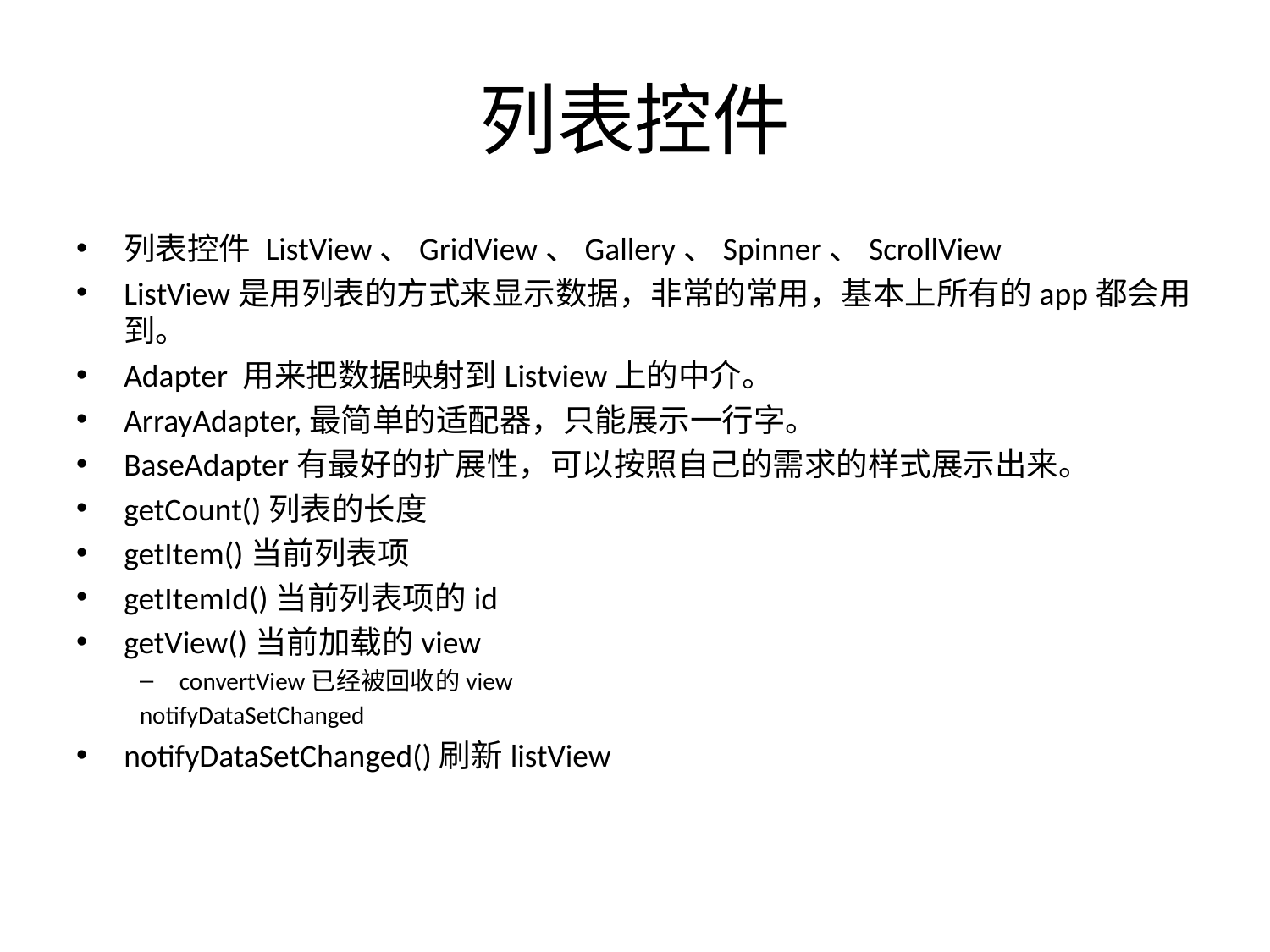

# 列表控件
列表控件 ListView、GridView、Gallery、Spinner、ScrollView
ListView是用列表的方式来显示数据，非常的常用，基本上所有的app都会用到。
Adapter 用来把数据映射到Listview上的中介。
ArrayAdapter,最简单的适配器，只能展示一行字。
BaseAdapter有最好的扩展性，可以按照自己的需求的样式展示出来。
getCount()列表的长度
getItem()当前列表项
getItemId()当前列表项的id
getView()当前加载的view
convertView已经被回收的view
notifyDataSetChanged
notifyDataSetChanged()刷新listView